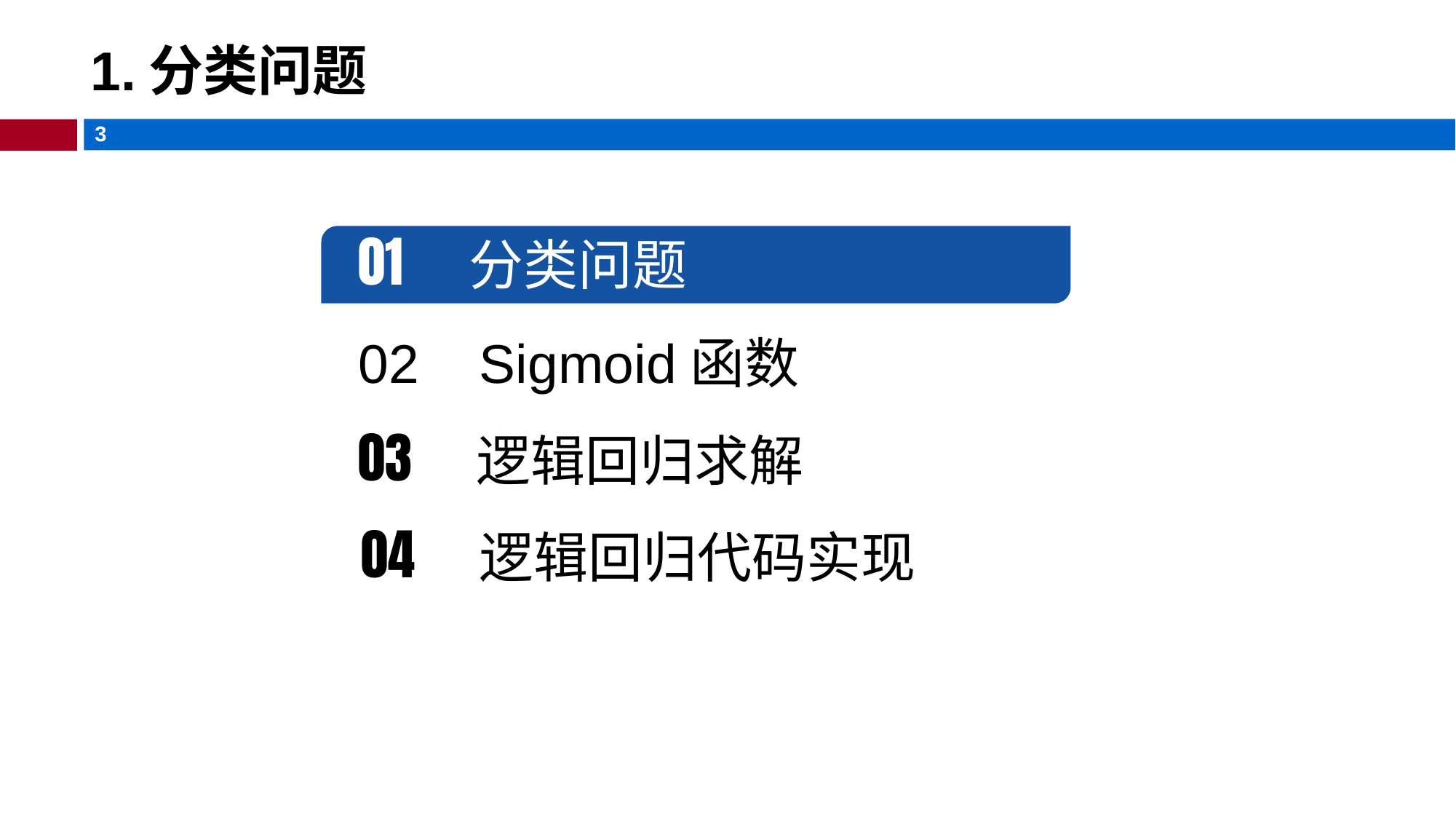

# 1.分类问题
01    分类问题

02    Sigmoid函数
03    逻辑回归求解
04    逻辑回归代码实现